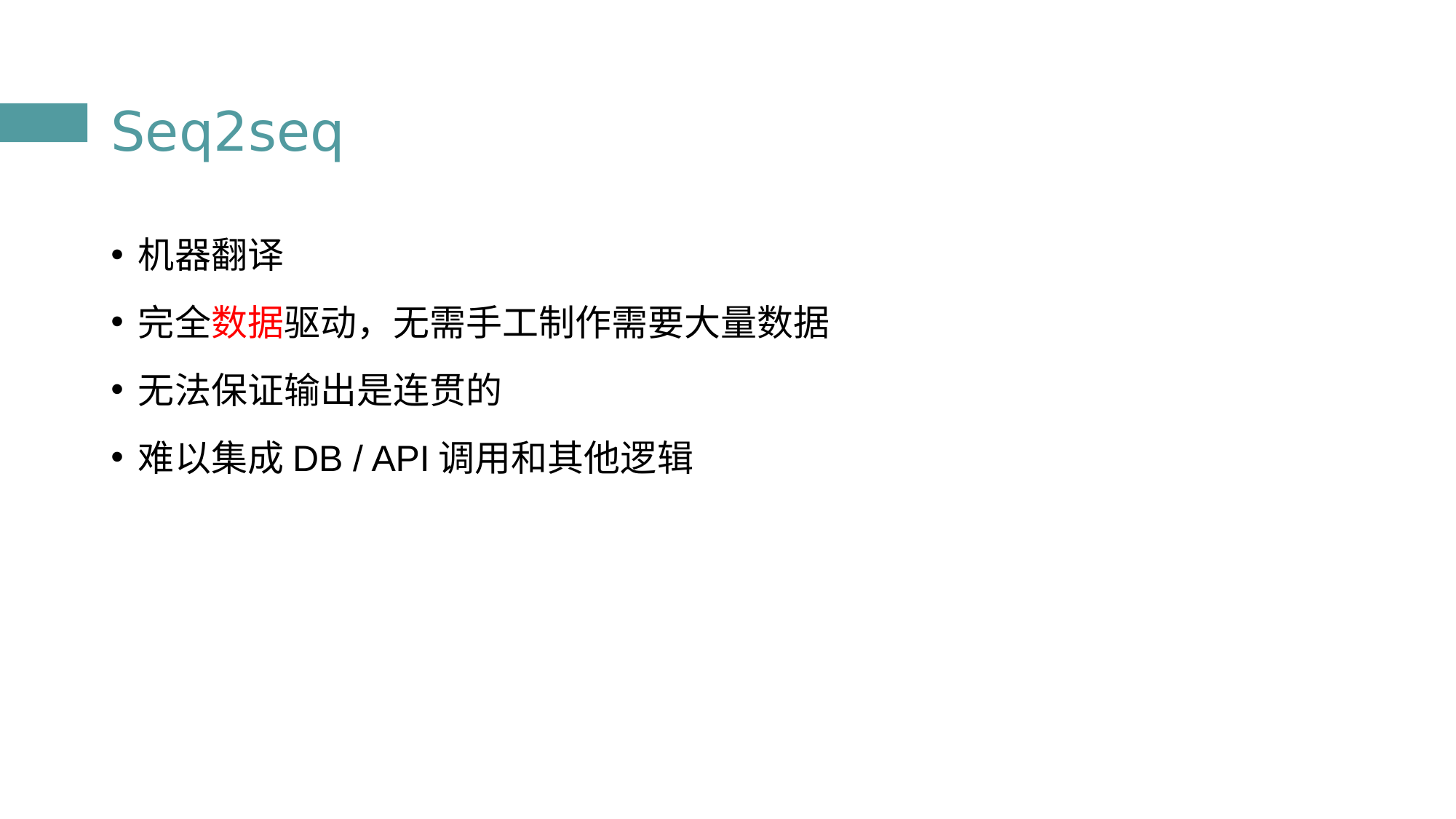

# Seq2seq
机器翻译
完全数据驱动，无需手工制作需要大量数据
无法保证输出是连贯的
难以集成DB / API调用和其他逻辑